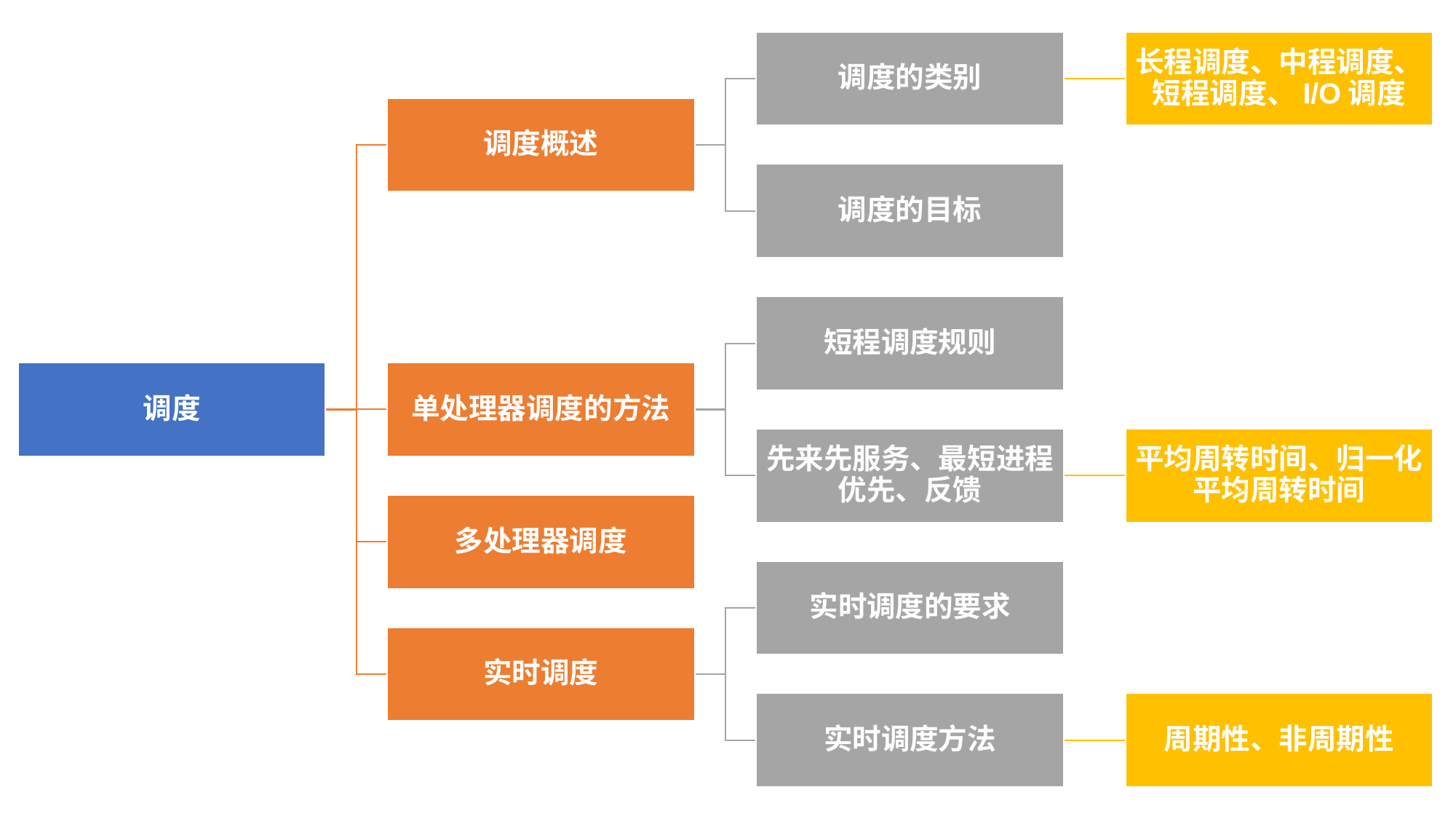

调度
调度概述
调度的类别
长程调度、中程调度、短程调度、I/O调度
调度的目标
单处理器调度的方法
短程调度规则
先来先服务、最短进程优先、反馈
平均周转时间、归一化平均周转时间
多处理器调度
实时调度
实时调度的要求
实时调度方法
周期性、非周期性